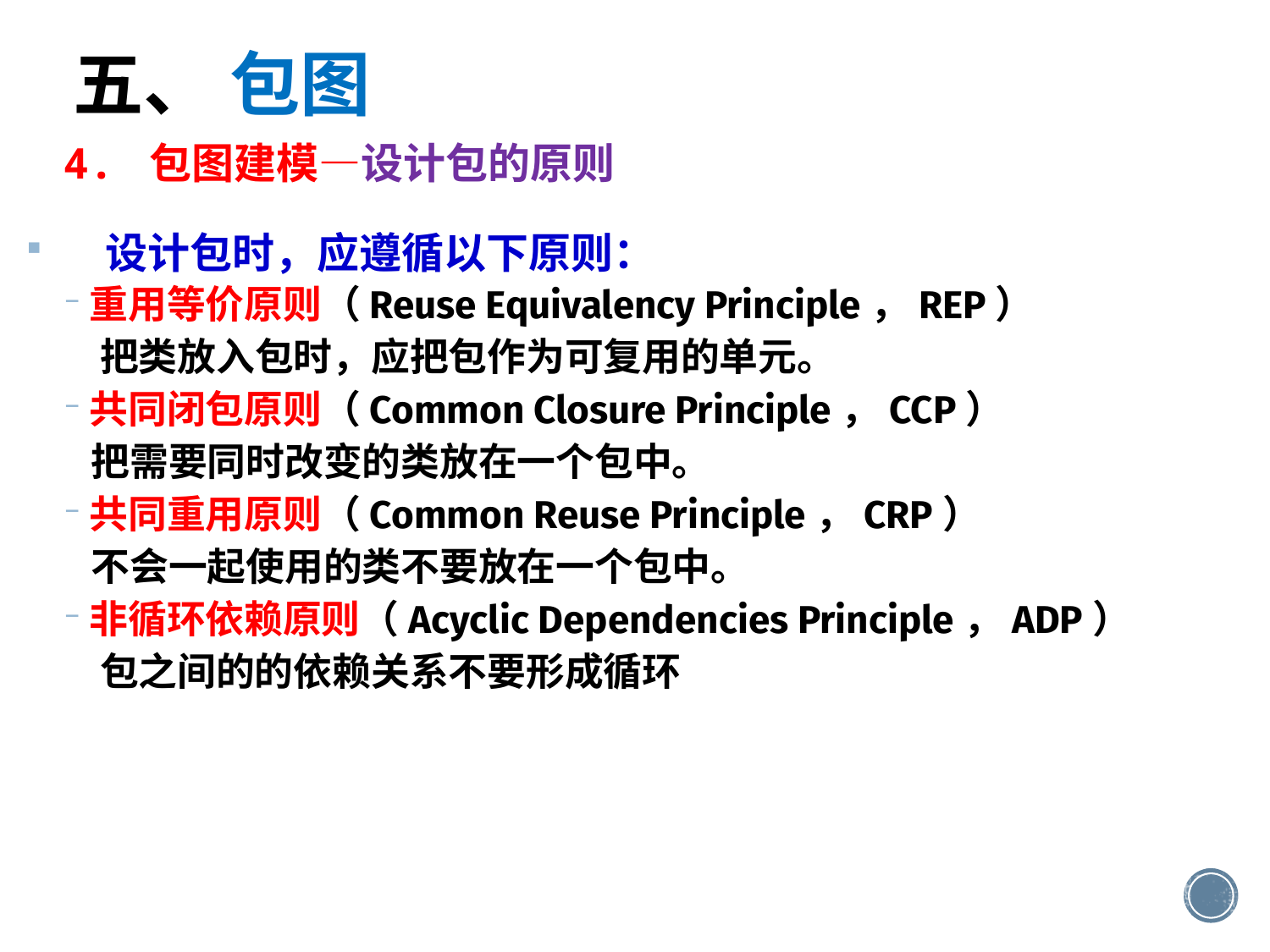

五、 包图
4. 包图建模—设计包的原则
设计包时，应遵循以下原则：
重用等价原则（Reuse Equivalency Principle，REP）
   把类放入包时，应把包作为可复用的单元。
共同闭包原则（Common Closure Principle，CCP）
  把需要同时改变的类放在一个包中。
共同重用原则（Common Reuse Principle，CRP）
  不会一起使用的类不要放在一个包中。
非循环依赖原则（Acyclic Dependencies Principle，ADP）
   包之间的的依赖关系不要形成循环